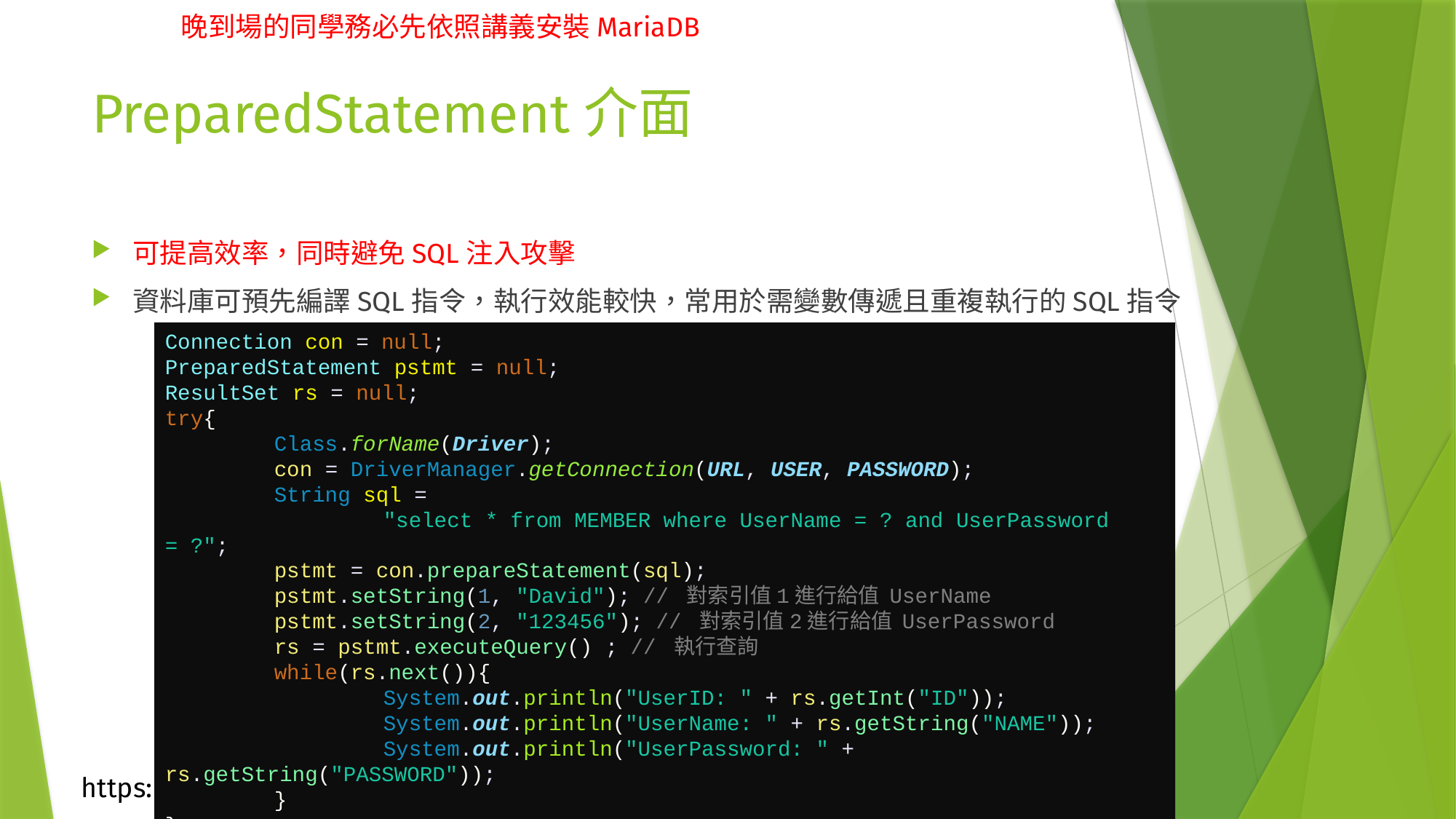

# PreparedStatement介面
可提高效率，同時避免SQL注入攻擊
資料庫可預先編譯SQL指令，執行效能較快，常用於需變數傳遞且重複執行的SQL指令

Connection con = null;
PreparedStatement pstmt = null;
ResultSet rs = null;
try{
	Class.forName(Driver);
	con = DriverManager.getConnection(URL, USER, PASSWORD);
	String sql =
		"select * from MEMBER where UserName = ? and UserPassword = ?";
	pstmt = con.prepareStatement(sql);
 	pstmt.setString(1, "David"); // 對索引值1進行給值 UserName
	pstmt.setString(2, "123456"); // 對索引值2進行給值 UserPassword
	rs = pstmt.executeQuery() ; // 執行查詢
	while(rs.next()){
		System.out.println("UserID: " + rs.getInt("ID"));
		System.out.println("UserName: " + rs.getString("NAME"));
		System.out.println("UserPassword: " + rs.getString("PASSWORD"));
	}
}